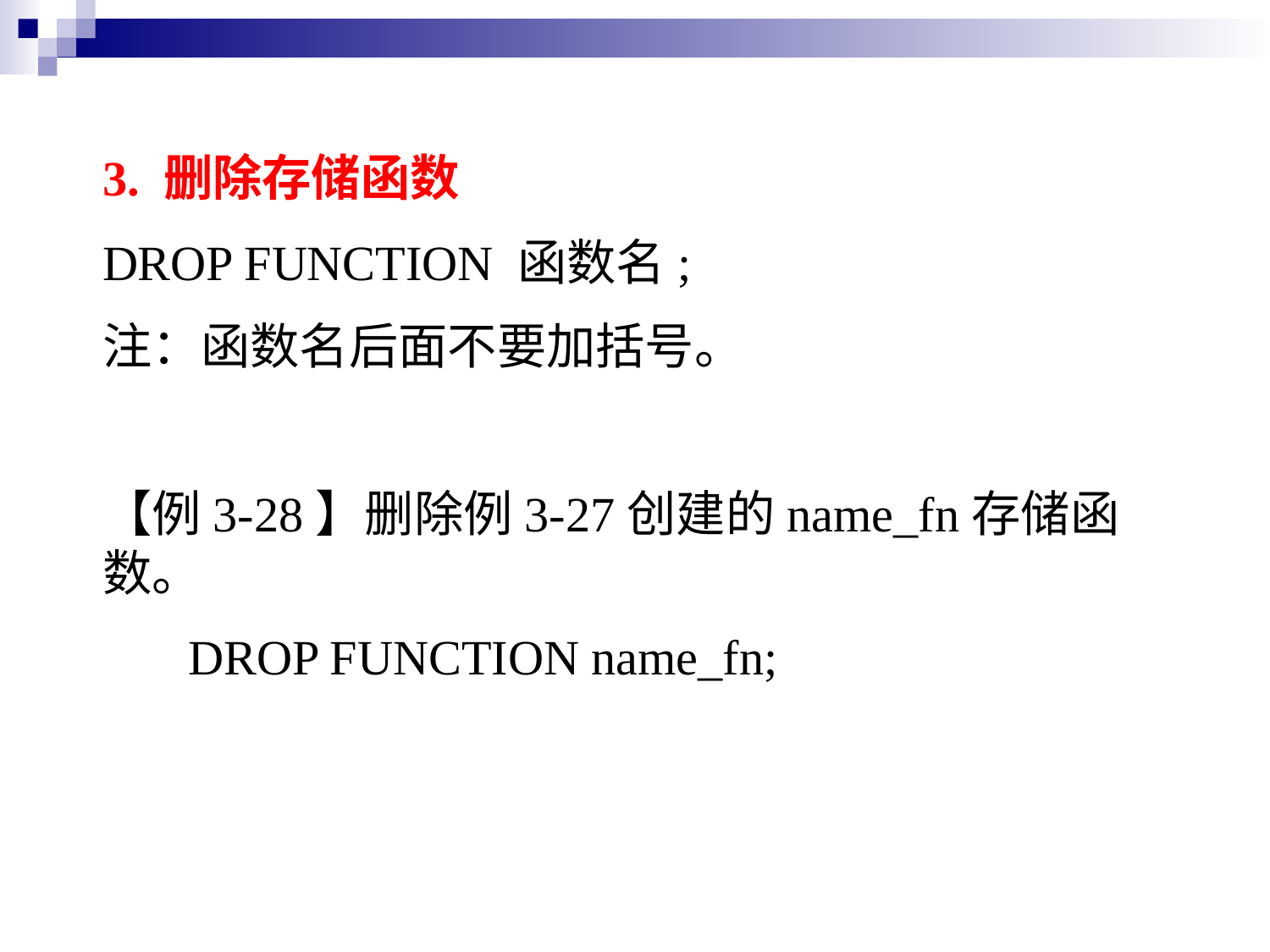

3. 删除存储函数
DROP FUNCTION 函数名;
注：函数名后面不要加括号。

【例3-28】删除例3-27创建的name_fn存储函数。
       DROP FUNCTION name_fn;